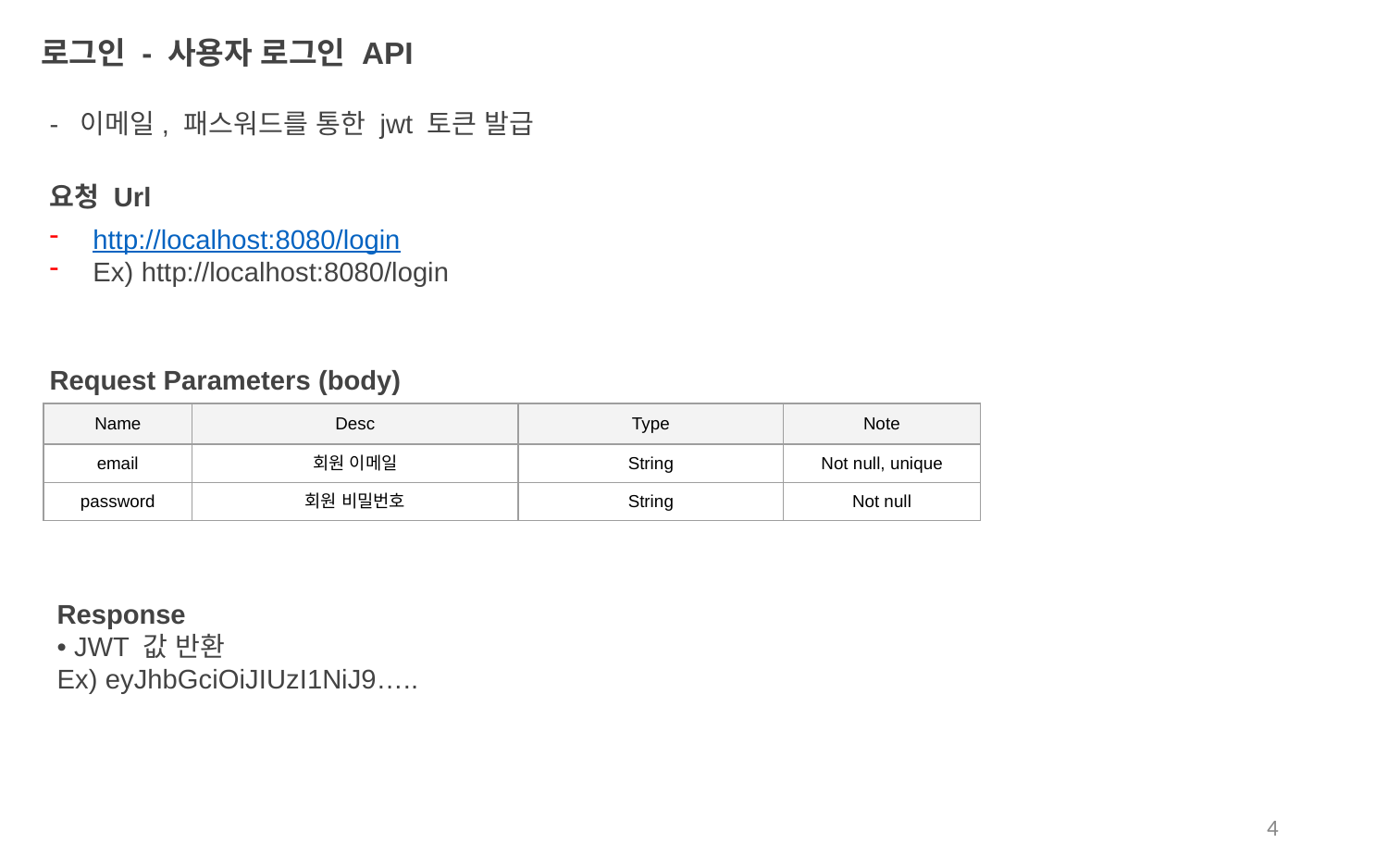

로그인 - 사용자 로그인 API
-  이메일, 패스워드를 통한 jwt 토큰 발급
요청 Url
http://localhost:8080/login
Ex) http://localhost:8080/login
Request Parameters (body)
| Name | Desc | Type | Note |
| --- | --- | --- | --- |
| email | 회원 이메일 | String | Not null, unique |
| password | 회원 비밀번호 | String | Not null |
Response
• JWT 값 반환
Ex) eyJhbGciOiJIUzI1NiJ9…..
4